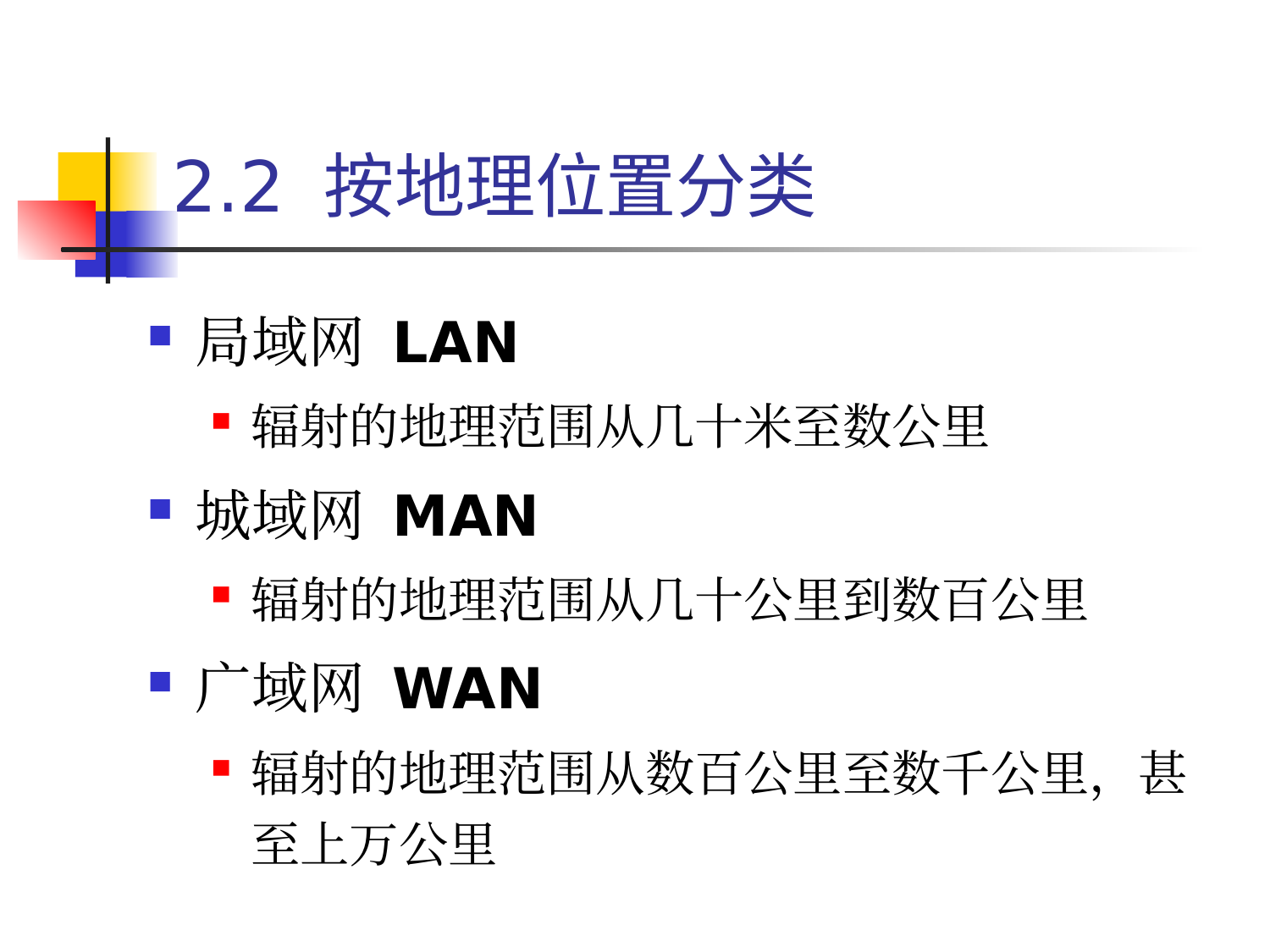

# 2.2 按地理位置分类
局域网 LAN
辐射的地理范围从几十米至数公里
城域网 MAN
辐射的地理范围从几十公里到数百公里
广域网 WAN
辐射的地理范围从数百公里至数千公里，甚至上万公里